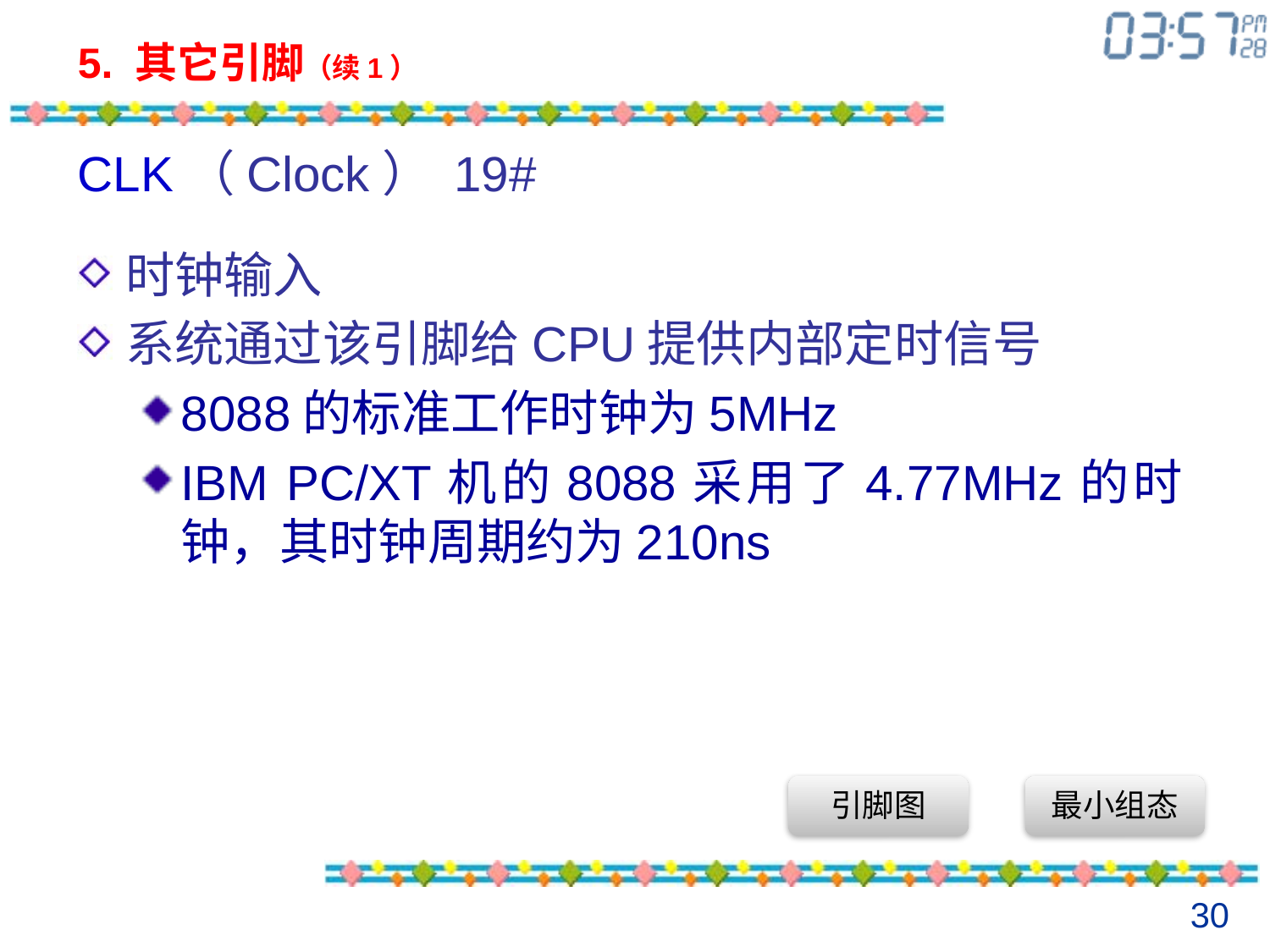

# 5. 其它引脚（续1）
CLK（Clock） 19#
时钟输入
系统通过该引脚给CPU提供内部定时信号
8088的标准工作时钟为5MHz
IBM PC/XT机的8088采用了4.77MHz的时钟，其时钟周期约为210ns
引脚图
最小组态